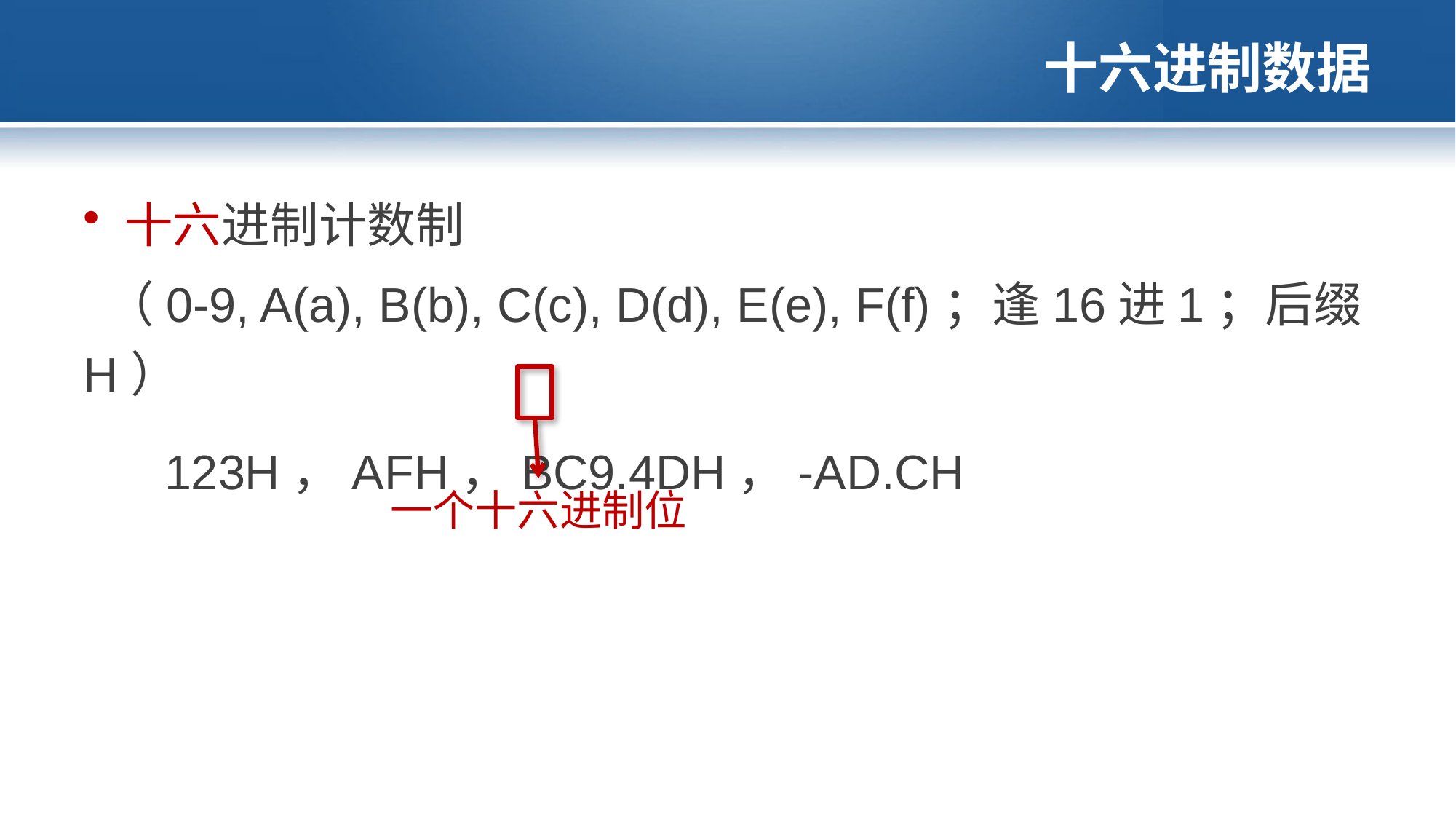

# 十六进制数据
十六进制计数制
 （0-9, A(a), B(b), C(c), D(d), E(e), F(f)；逢16进1；后缀H）
      123H，AFH，BC9.4DH，-AD.CH

一个十六进制位